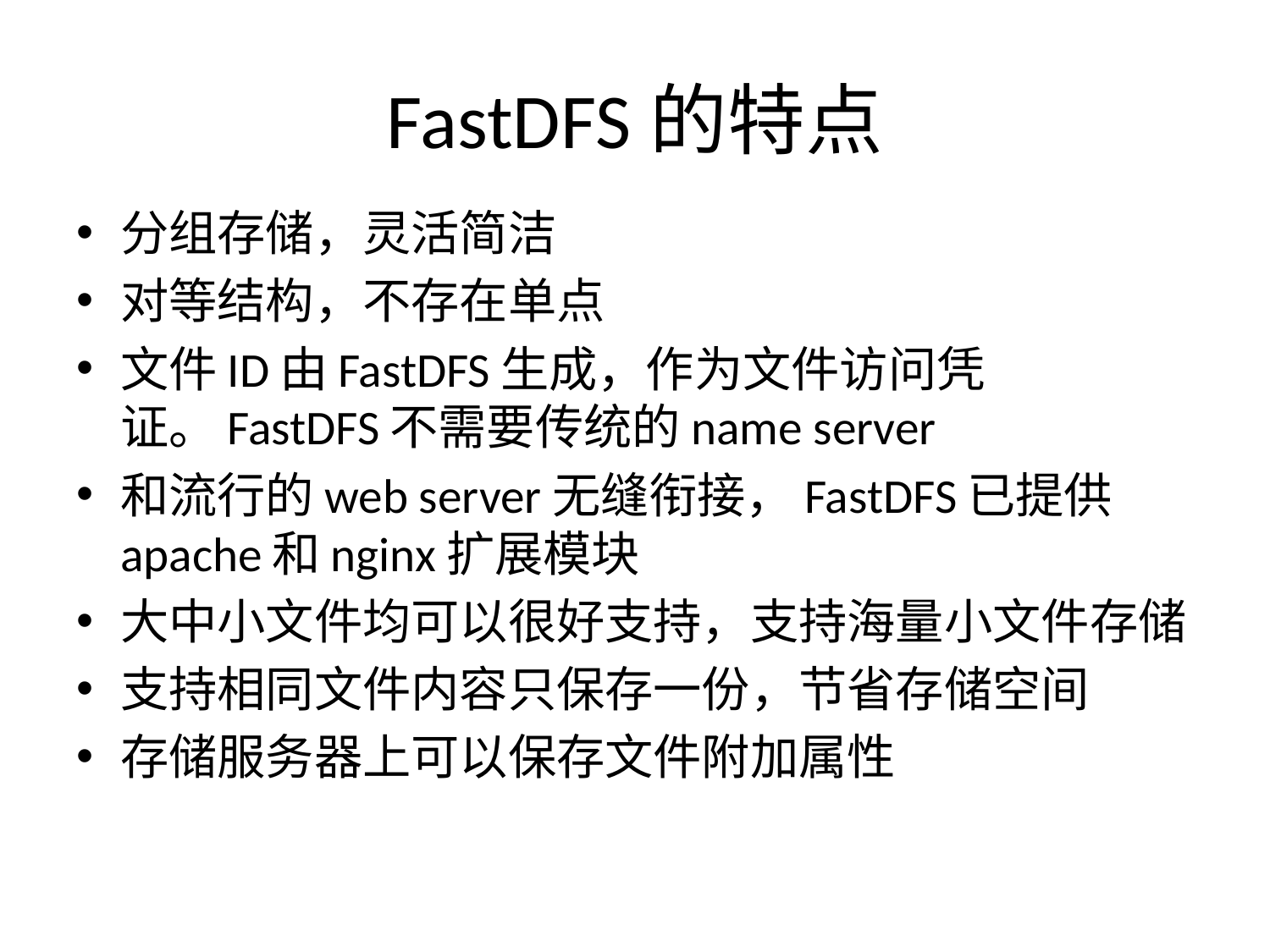

# FastDFS的特点
分组存储，灵活简洁
对等结构，不存在单点
文件ID由FastDFS生成，作为文件访问凭证。FastDFS不需要传统的name server
和流行的web server无缝衔接，FastDFS已提供apache和nginx扩展模块
大中小文件均可以很好支持，支持海量小文件存储
支持相同文件内容只保存一份，节省存储空间
存储服务器上可以保存文件附加属性